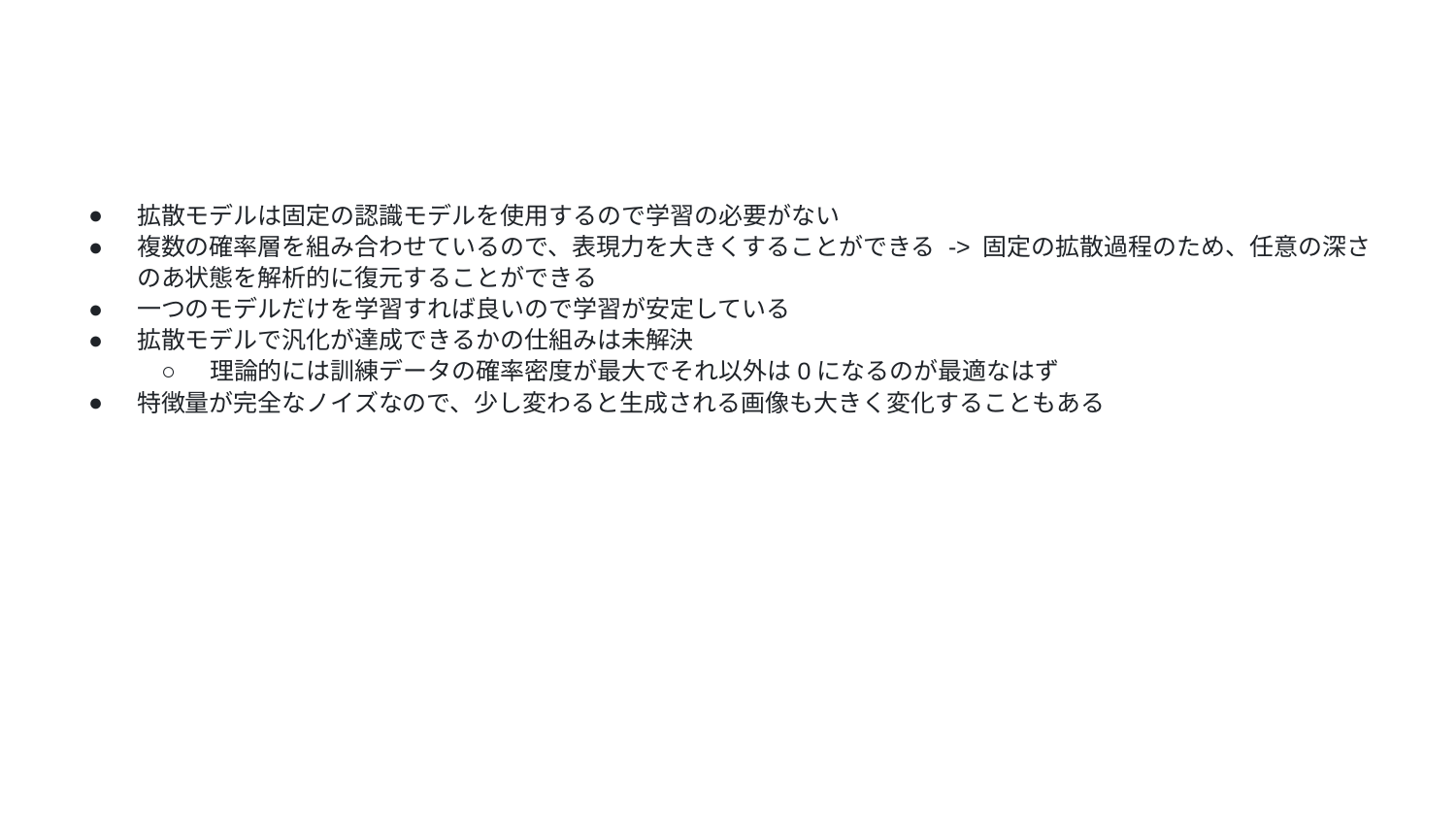

#
拡散モデルは固定の認識モデルを使用するので学習の必要がない
複数の確率層を組み合わせているので、表現力を大きくすることができる -> 固定の拡散過程のため、任意の深さのあ状態を解析的に復元することができる
一つのモデルだけを学習すれば良いので学習が安定している
拡散モデルで汎化が達成できるかの仕組みは未解決
理論的には訓練データの確率密度が最大でそれ以外は0になるのが最適なはず
特徴量が完全なノイズなので、少し変わると生成される画像も大きく変化することもある